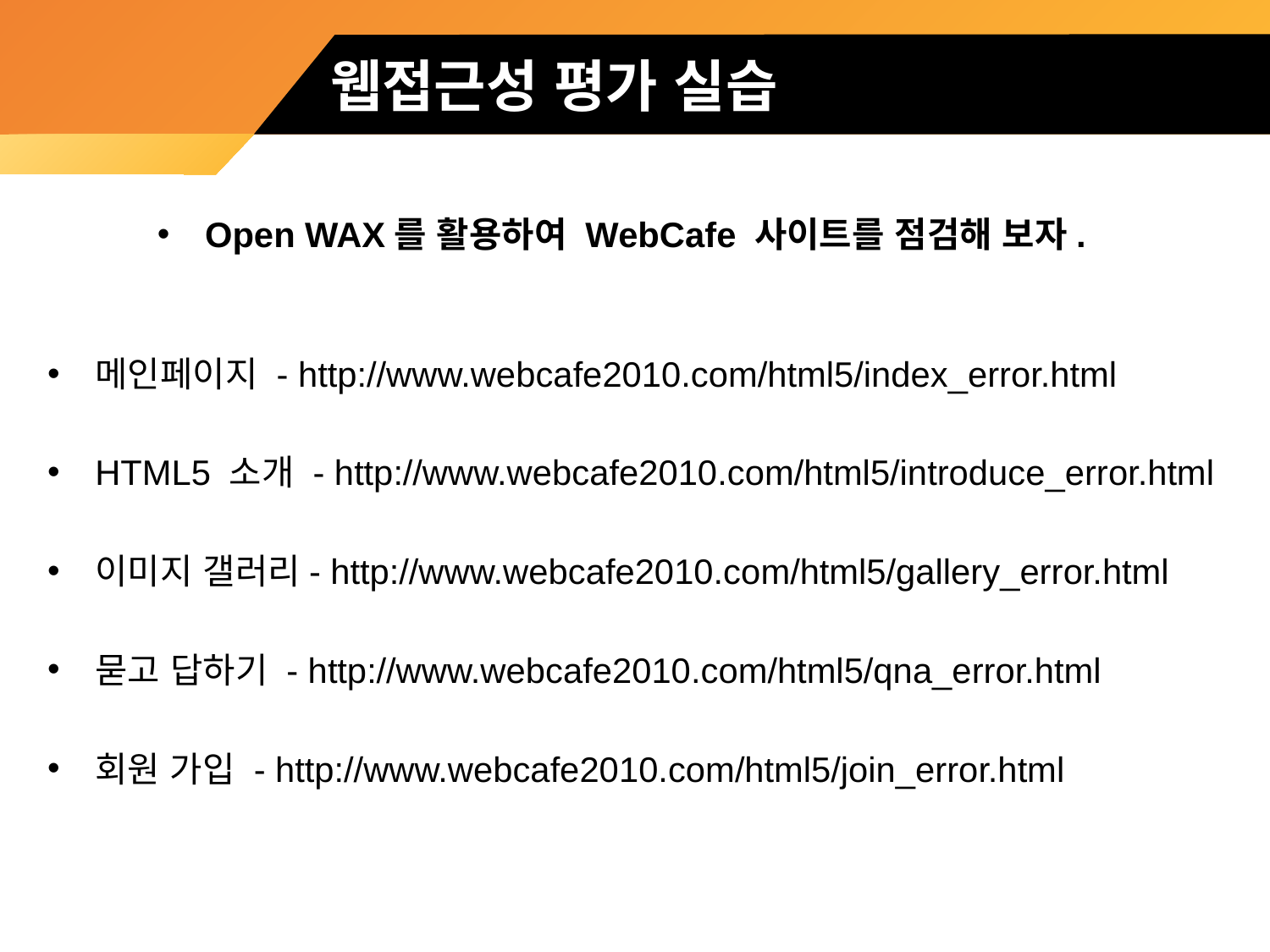

# 웹접근성 평가 실습
Open WAX를 활용하여 WebCafe 사이트를 점검해 보자.

메인페이지 - http://www.webcafe2010.com/html5/index_error.html

HTML5 소개 - http://www.webcafe2010.com/html5/introduce_error.html

이미지 갤러리- http://www.webcafe2010.com/html5/gallery_error.html

묻고 답하기 - http://www.webcafe2010.com/html5/qna_error.html

회원 가입 - http://www.webcafe2010.com/html5/join_error.html